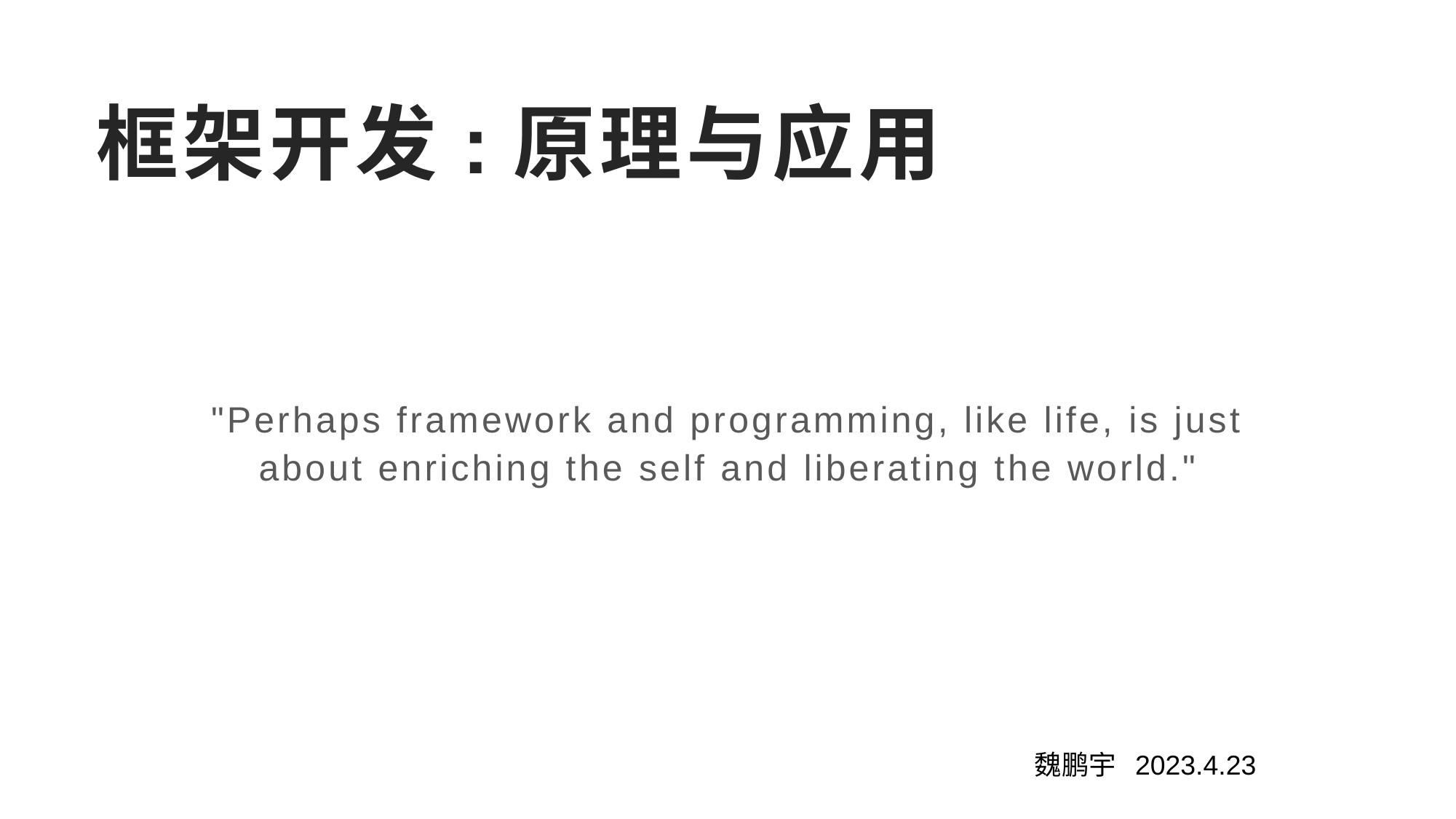

# 框架开发:原理与应用
"Perhaps framework and programming, like life, is just about enriching the self and liberating the world."
魏鹏宇  2023.4.23